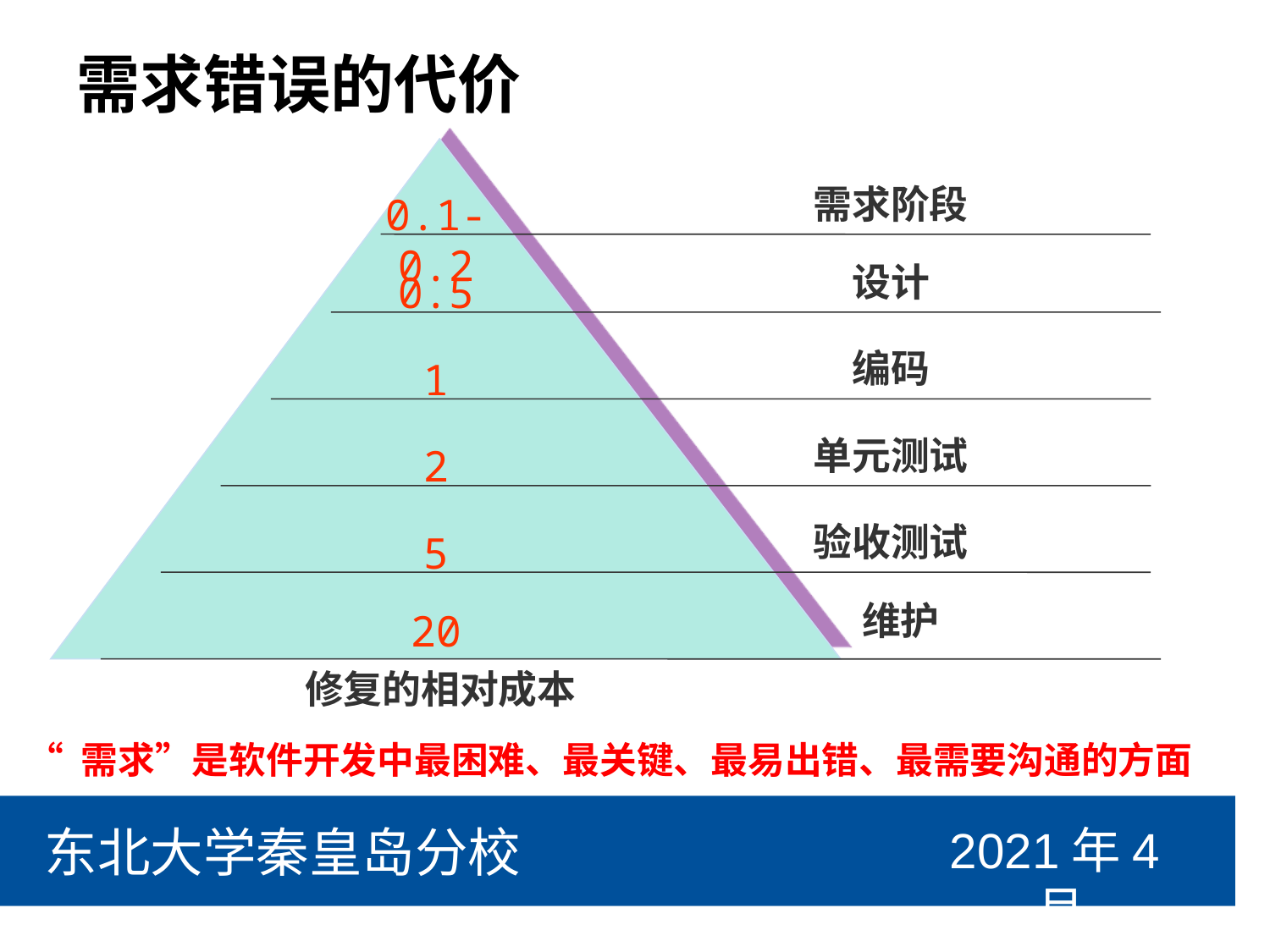

# 需求错误的代价

需求阶段
0.1-0.2

设计
0.5

编码
1

单元测试
2

验收测试
5

维护
20

修复的相对成本
“ 需求”是软件开发中最困难、最关键、最易出错、最需要沟通的方面